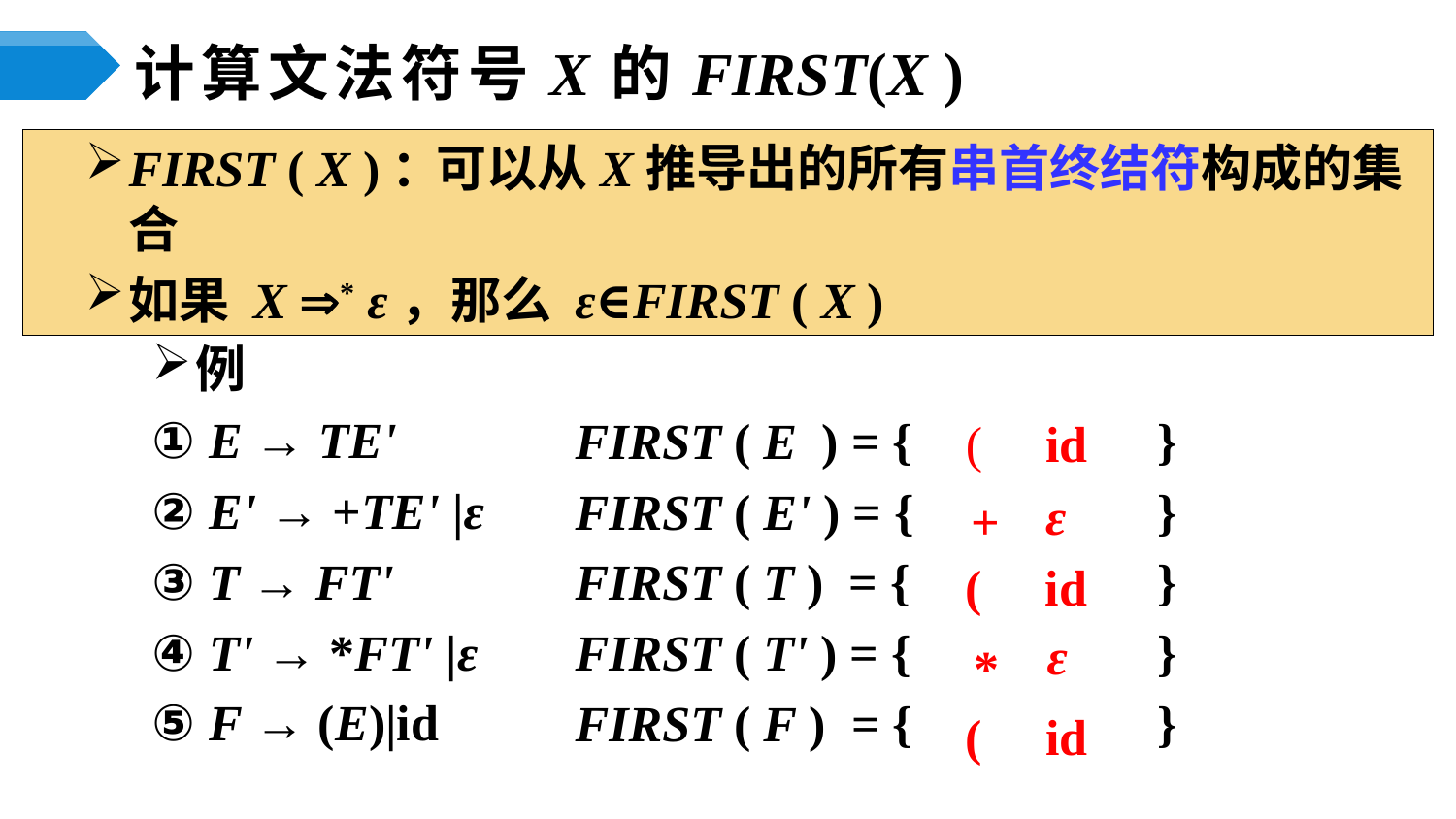

# 计算文法符号X的FIRST(X )
FIRST ( X )：可以从X推导出的所有串首终结符构成的集合
如果 X ⇒* ε，那么 ε∈FIRST ( X )
例
① E → TE'
② E' → +TE' |ε
③ T → FT'
④ T' → *FT' |ε
⑤ F → (E)|id

FIRST ( E  ) = {		}
FIRST ( E' ) = {		}
FIRST ( T )  = {		}
FIRST ( T' ) = {		}
FIRST ( F )  = {		}

(     id
ε
+
(     id
ε
*
(     id